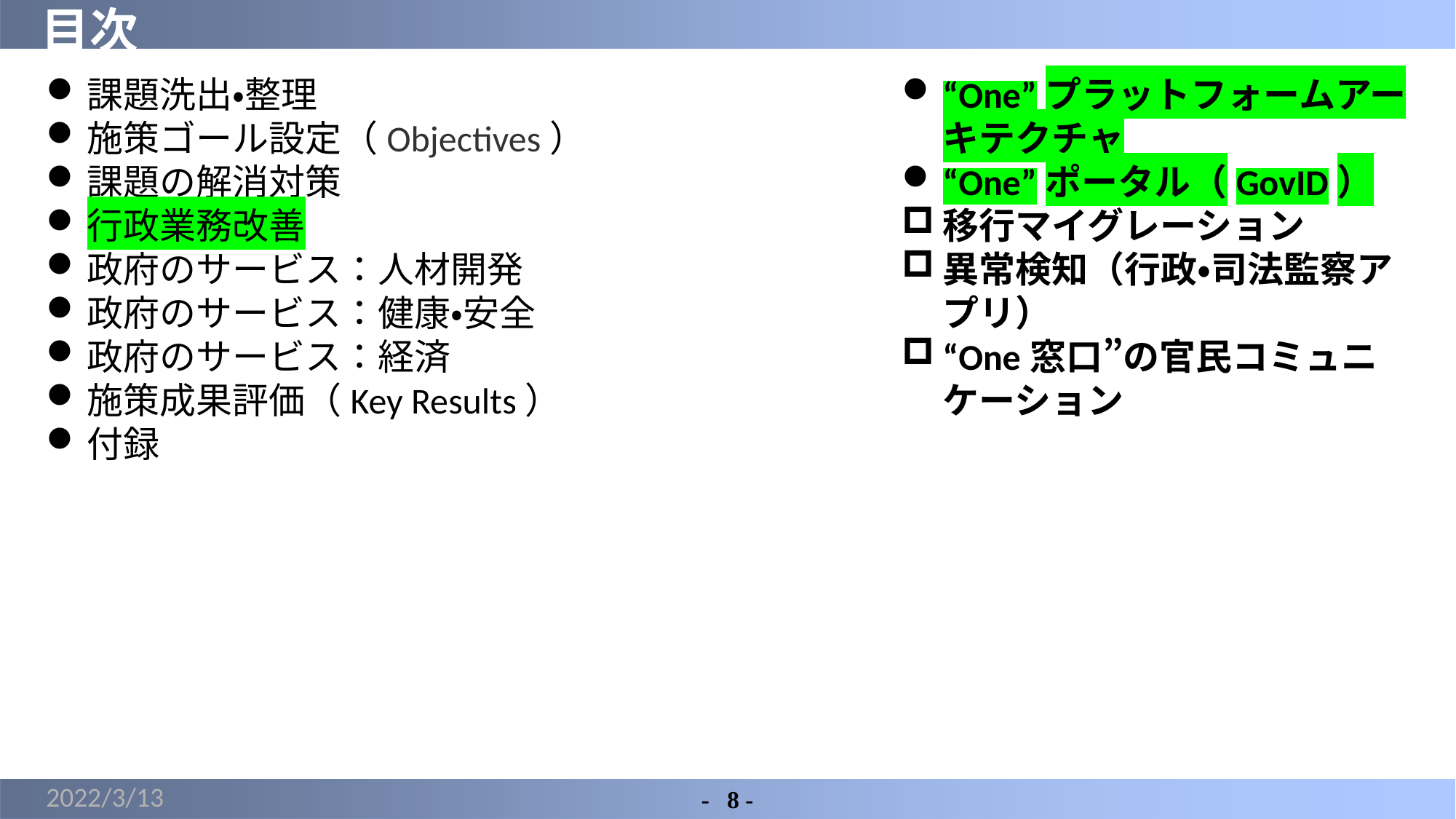

# 目次
課題洗出・整理
施策ゴール設定（Objectives）
課題の解消対策
行政業務改善
政府のサービス：人材開発
政府のサービス：健康・安全
政府のサービス：経済
施策成果評価（Key Results）
付録
“One”プラットフォームアーキテクチャ
“One”ポータル（GovID）
移行マイグレーション
異常検知（行政・司法監察アプリ）
“One窓口”の官民コミュニケーション

2022/3/13
-	8 -